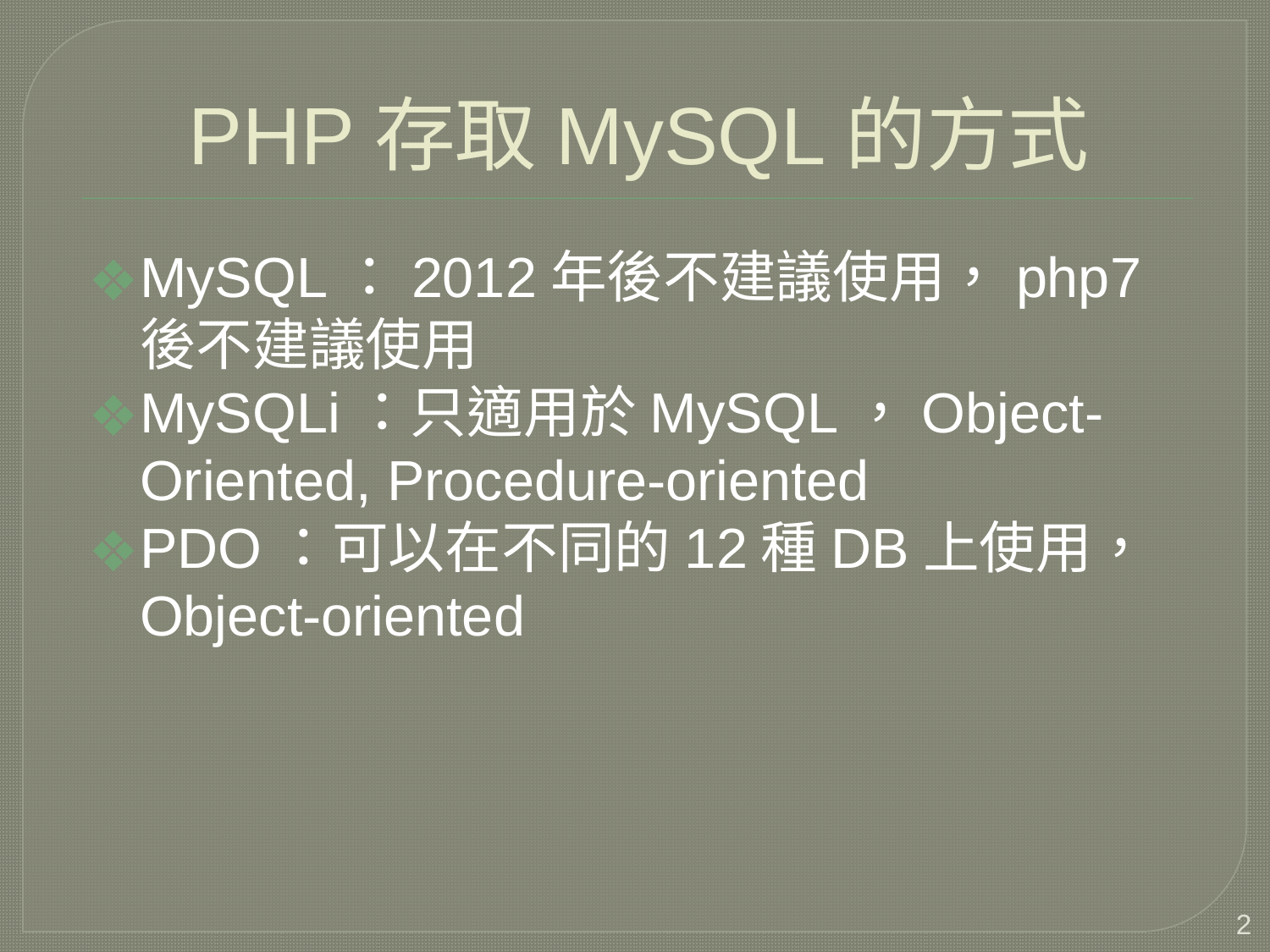

# PHP存取MySQL的方式
MySQL：2012年後不建議使用，php7後不建議使用
MySQLi：只適用於MySQL，Object-Oriented, Procedure-oriented
PDO：可以在不同的12種DB上使用，Object-oriented
2